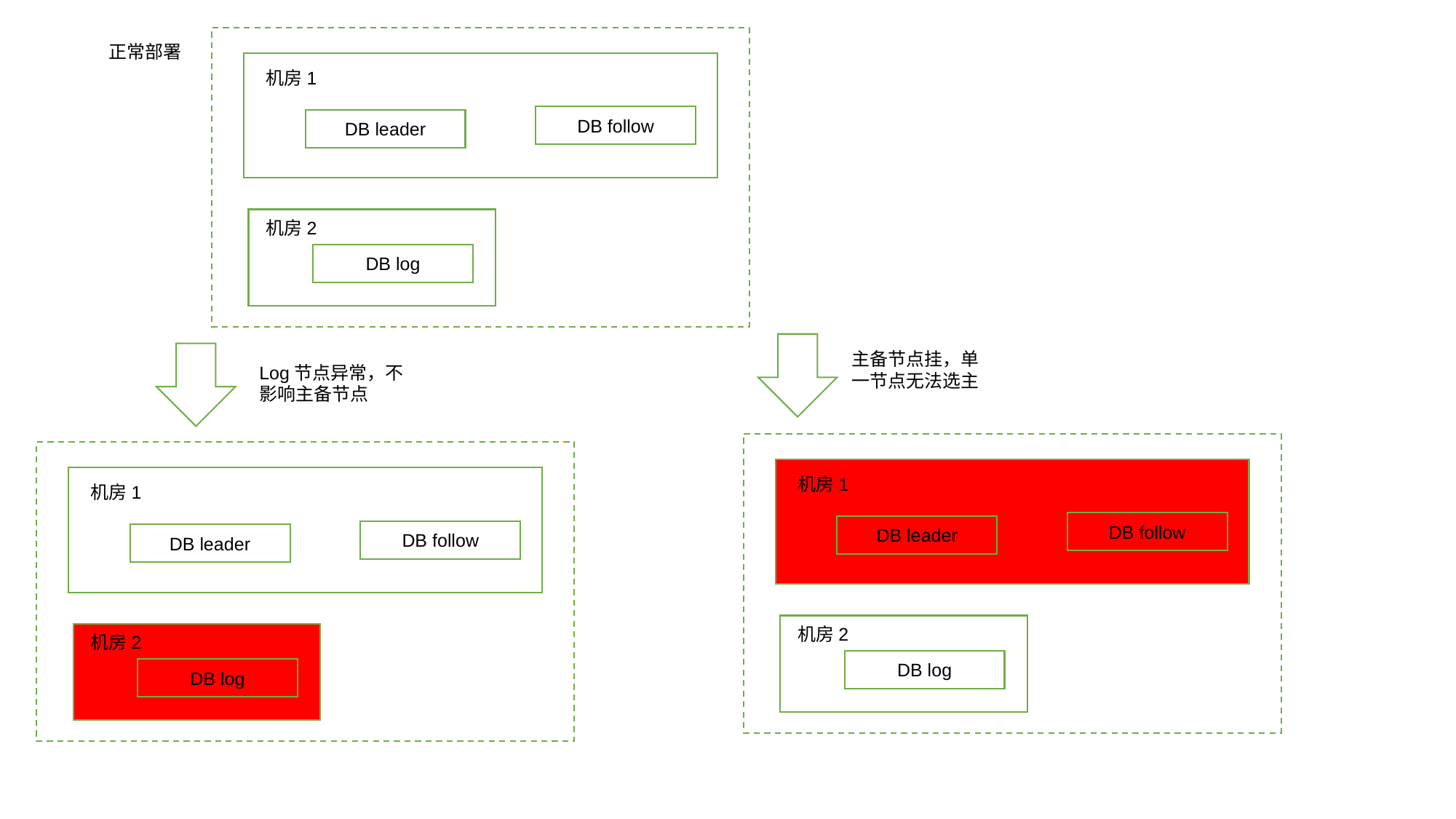

正常部署

机房1
DB follow
DB leader

机房2
DB log

主备节点挂，单一节点无法选主

Log节点异常，不影响主备节点

机房1
机房1
DB follow
DB leader
DB follow
DB leader

机房2

机房2
DB log
DB log